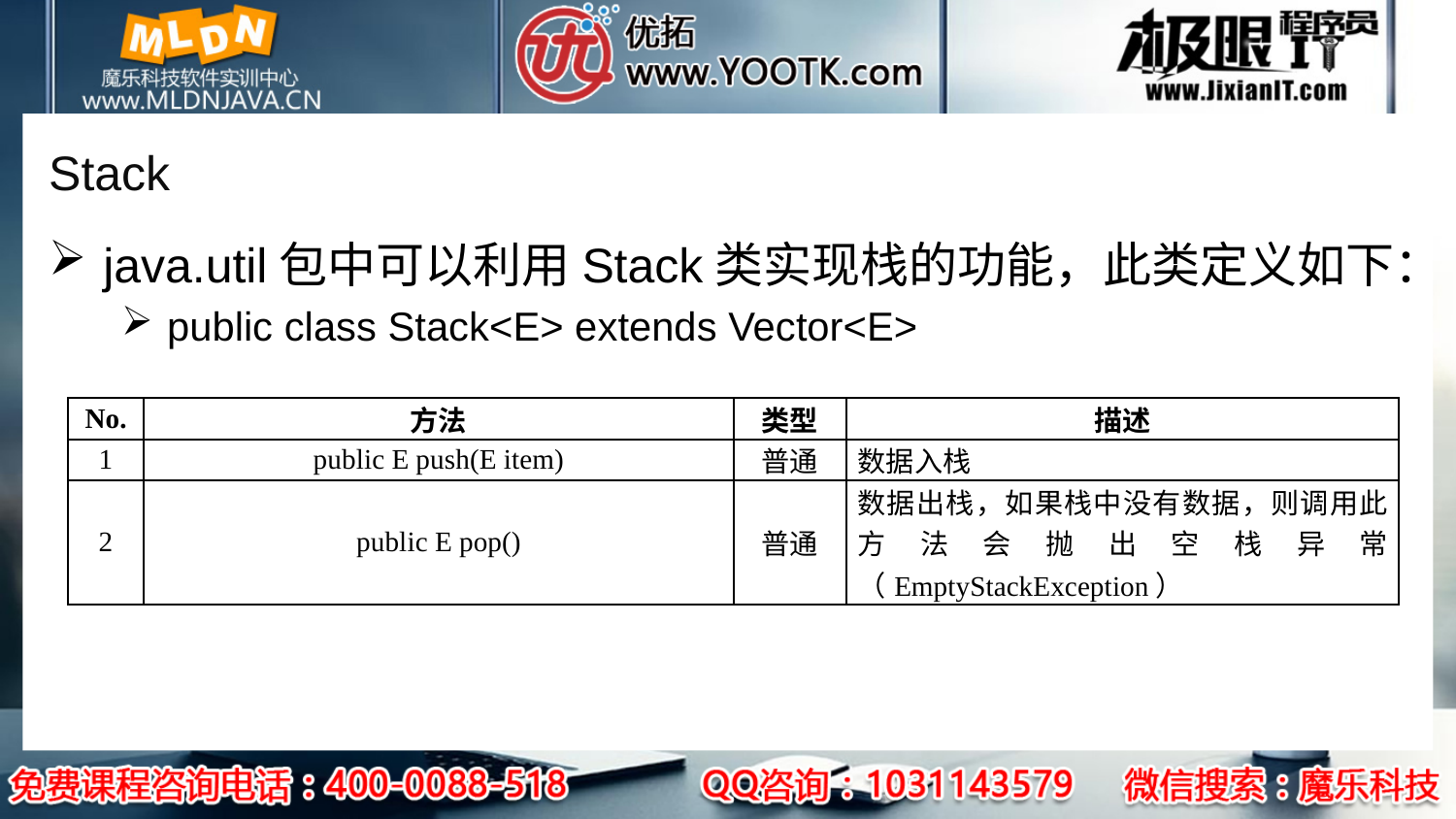

# Stack
java.util包中可以利用Stack类实现栈的功能，此类定义如下：
public class Stack<E> extends Vector<E>
| No. | 方法 | 类型 | 描述 |
| --- | --- | --- | --- |
| 1 | public E push(E item) | 普通 | 数据入栈 |
| 2 | public E pop() | 普通 | 数据出栈，如果栈中没有数据，则调用此方法会抛出空栈异常（EmptyStackException） |